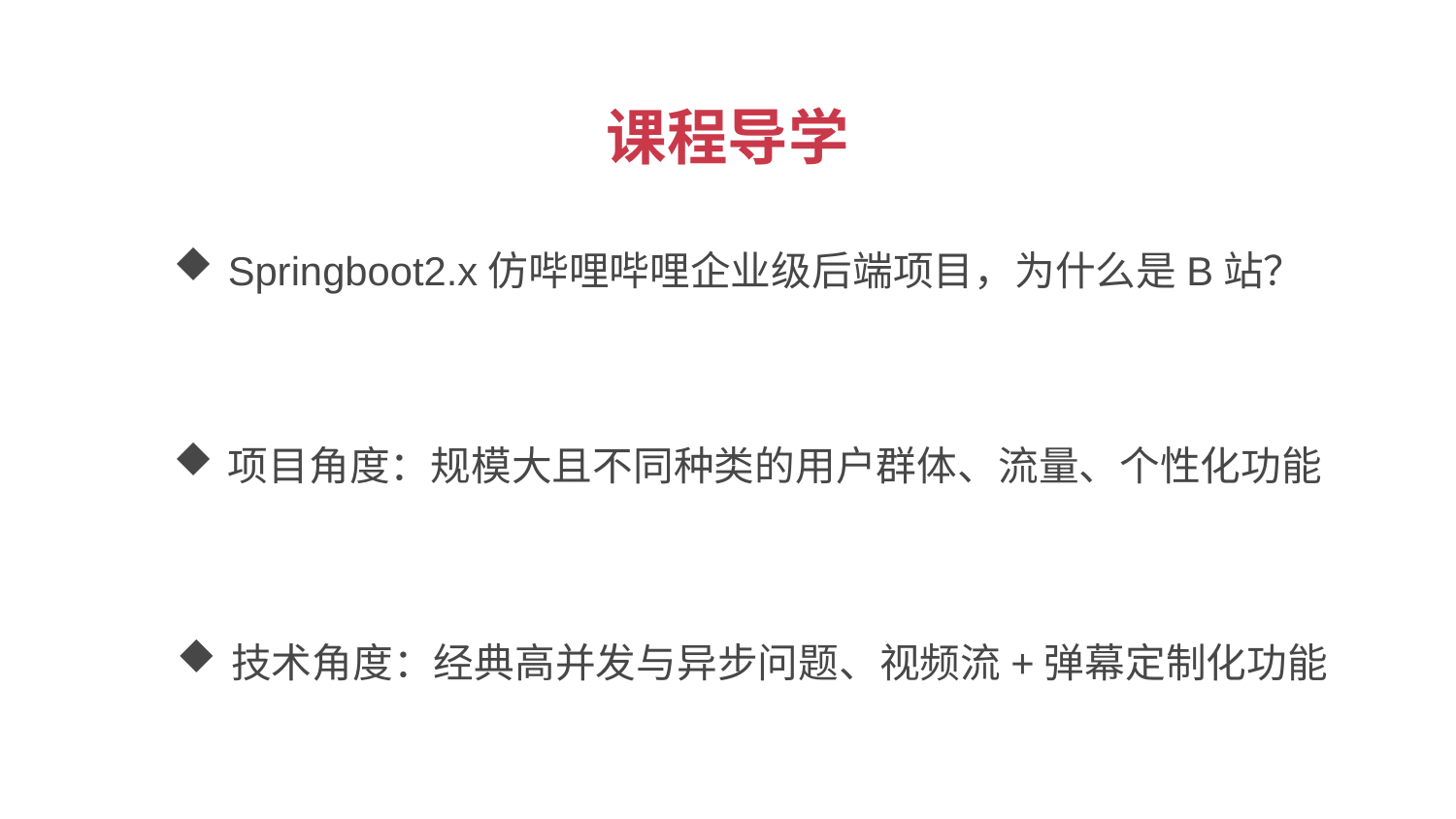

课程导学
Springboot2.x仿哔哩哔哩企业级后端项目，为什么是B站？
项目角度：规模大且不同种类的用户群体、流量、个性化功能
技术角度：经典高并发与异步问题、视频流+弹幕定制化功能